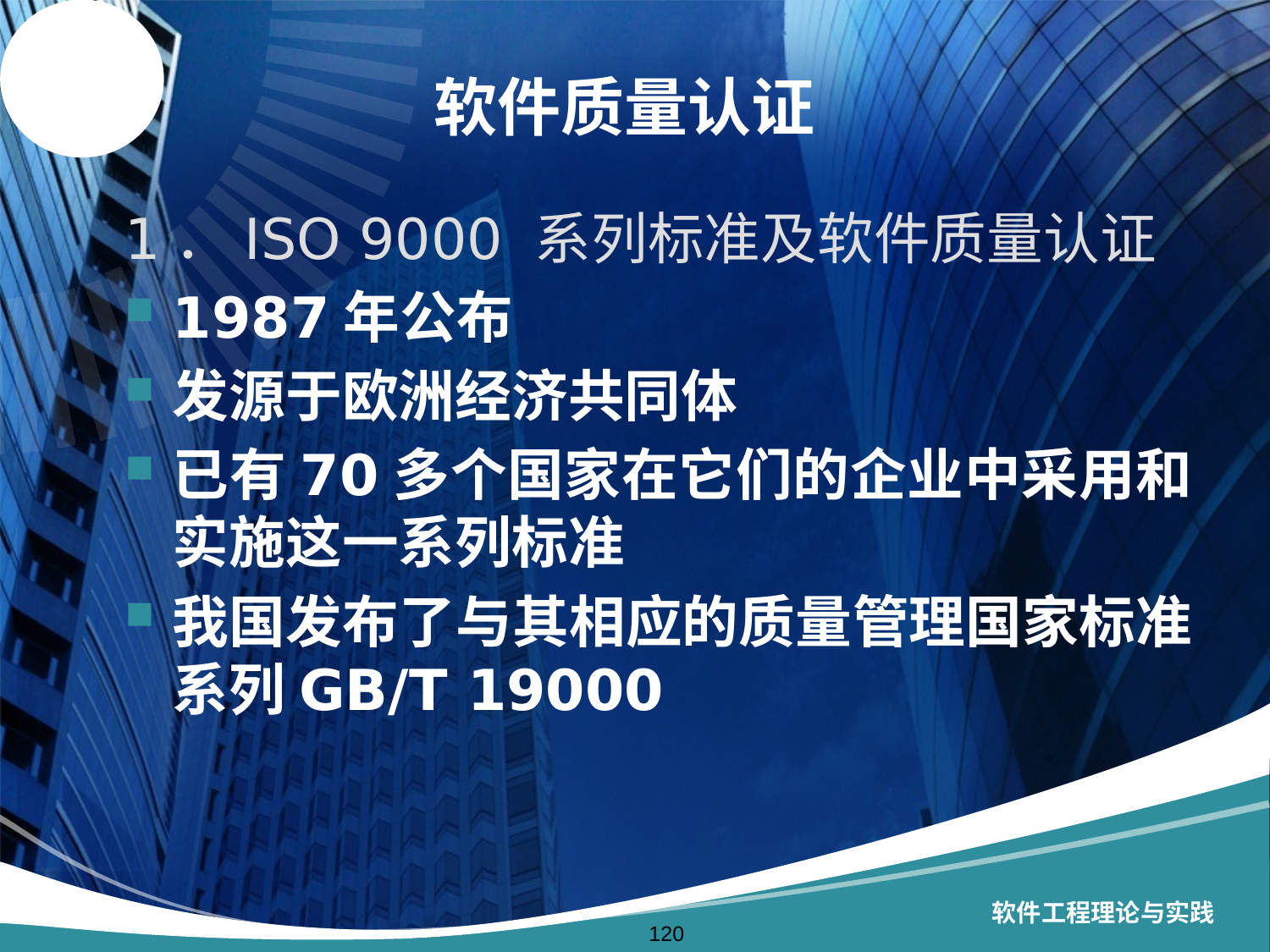

# 软件质量认证
1．ISO 9000 系列标准及软件质量认证
1987年公布
发源于欧洲经济共同体
已有70多个国家在它们的企业中采用和实施这一系列标准
我国发布了与其相应的质量管理国家标准系列GB/T 19000
软件工程理论与实践
120